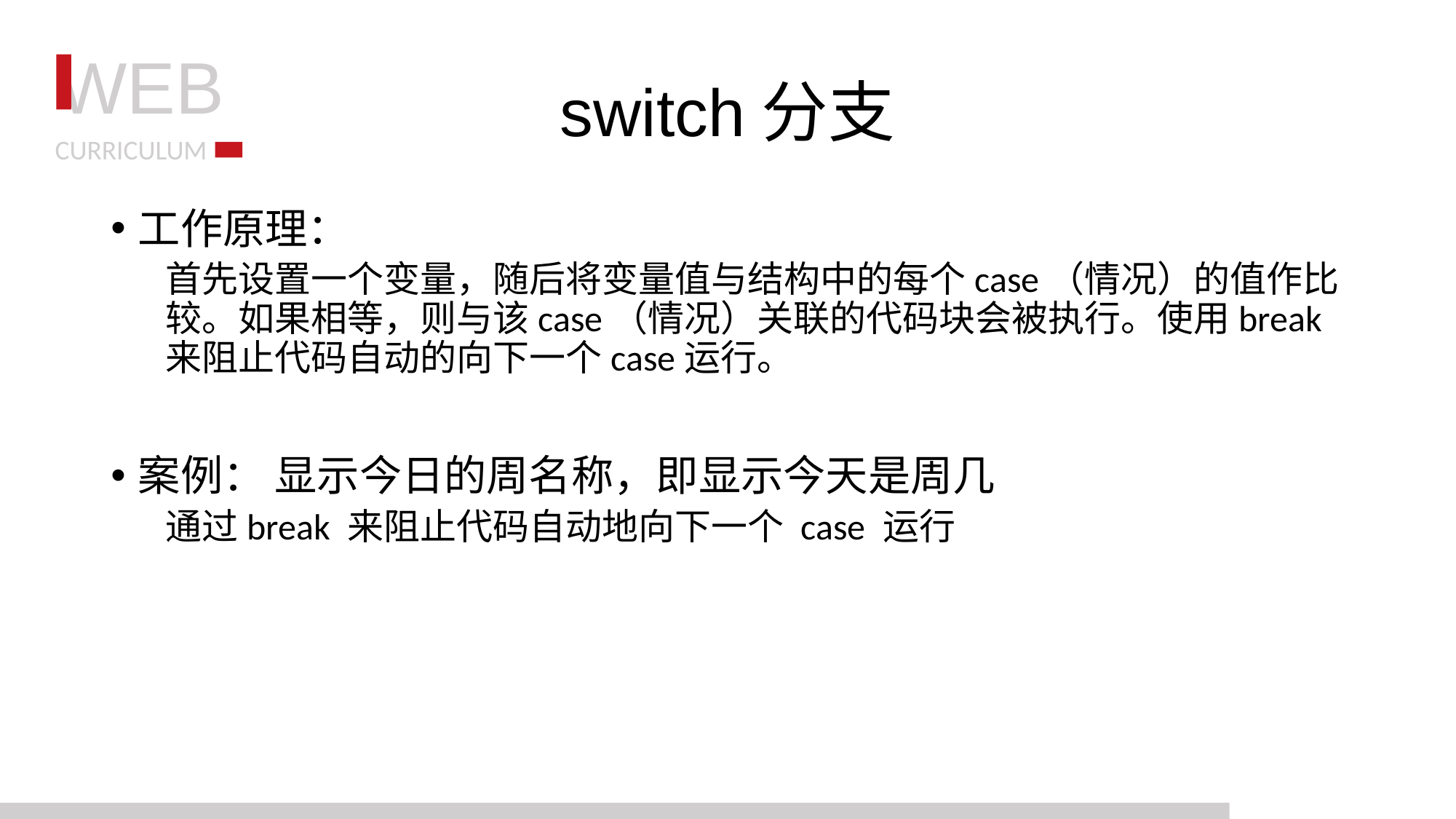

# switch分支
工作原理：
首先设置一个变量，随后将变量值与结构中的每个case（情况）的值作比较。如果相等，则与该case（情况）关联的代码块会被执行。使用break来阻止代码自动的向下一个case运行。

案例： 显示今日的周名称，即显示今天是周几
通过break 来阻止代码自动地向下一个 case 运行